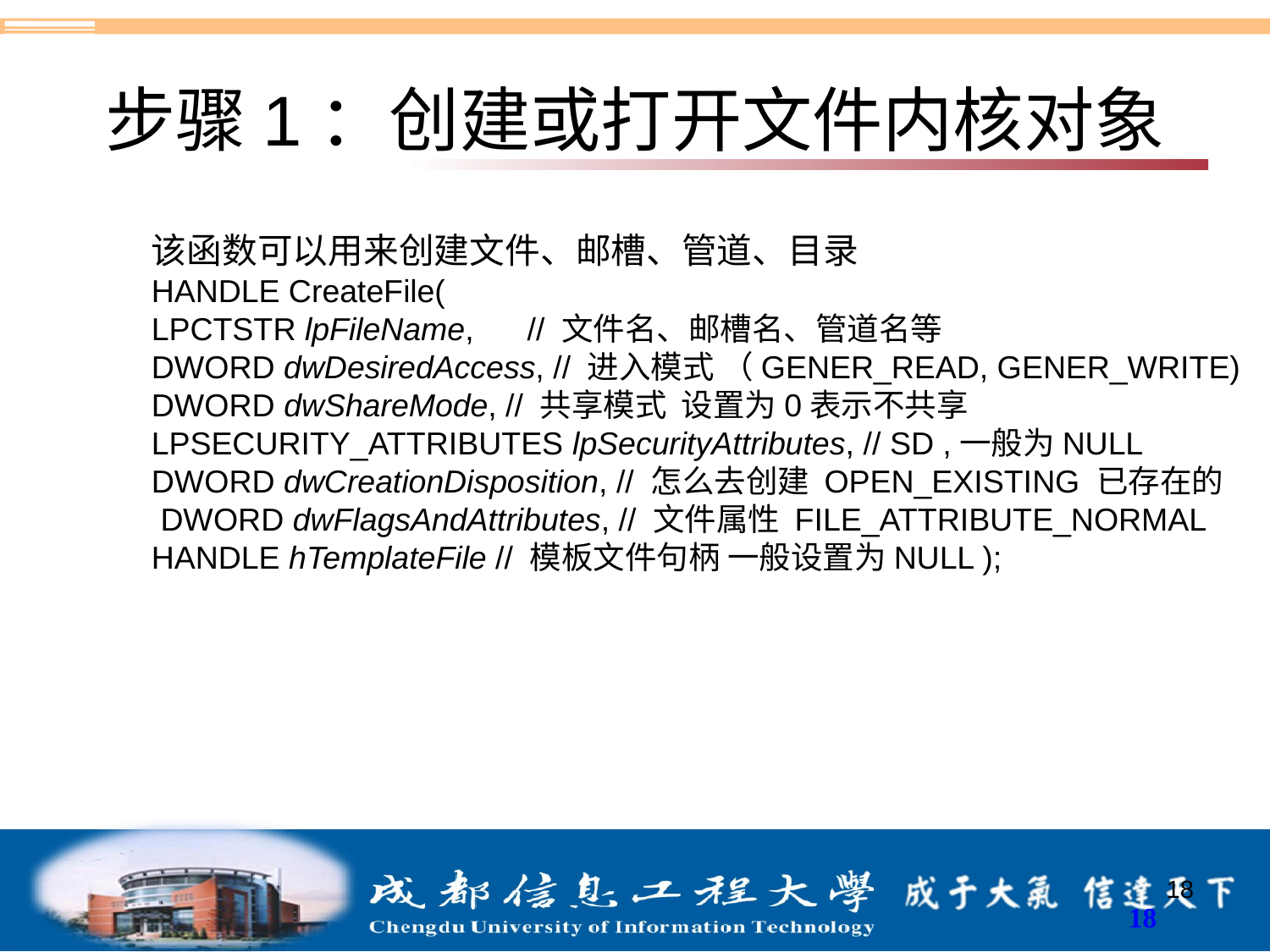

# 步骤1：创建或打开文件内核对象
该函数可以用来创建文件、邮槽、管道、目录
HANDLE CreateFile(
LPCTSTR lpFileName,      // 文件名、邮槽名、管道名等
DWORD dwDesiredAccess, // 进入模式 （GENER_READ, GENER_WRITE)
DWORD dwShareMode, // 共享模式  设置为0表示不共享
LPSECURITY_ATTRIBUTES lpSecurityAttributes, // SD ,一般为NULL
DWORD dwCreationDisposition, // 怎么去创建 OPEN_EXISTING 已存在的
 DWORD dwFlagsAndAttributes, // 文件属性 FILE_ATTRIBUTE_NORMAL
HANDLE hTemplateFile // 模板文件句柄 一般设置为NULL );